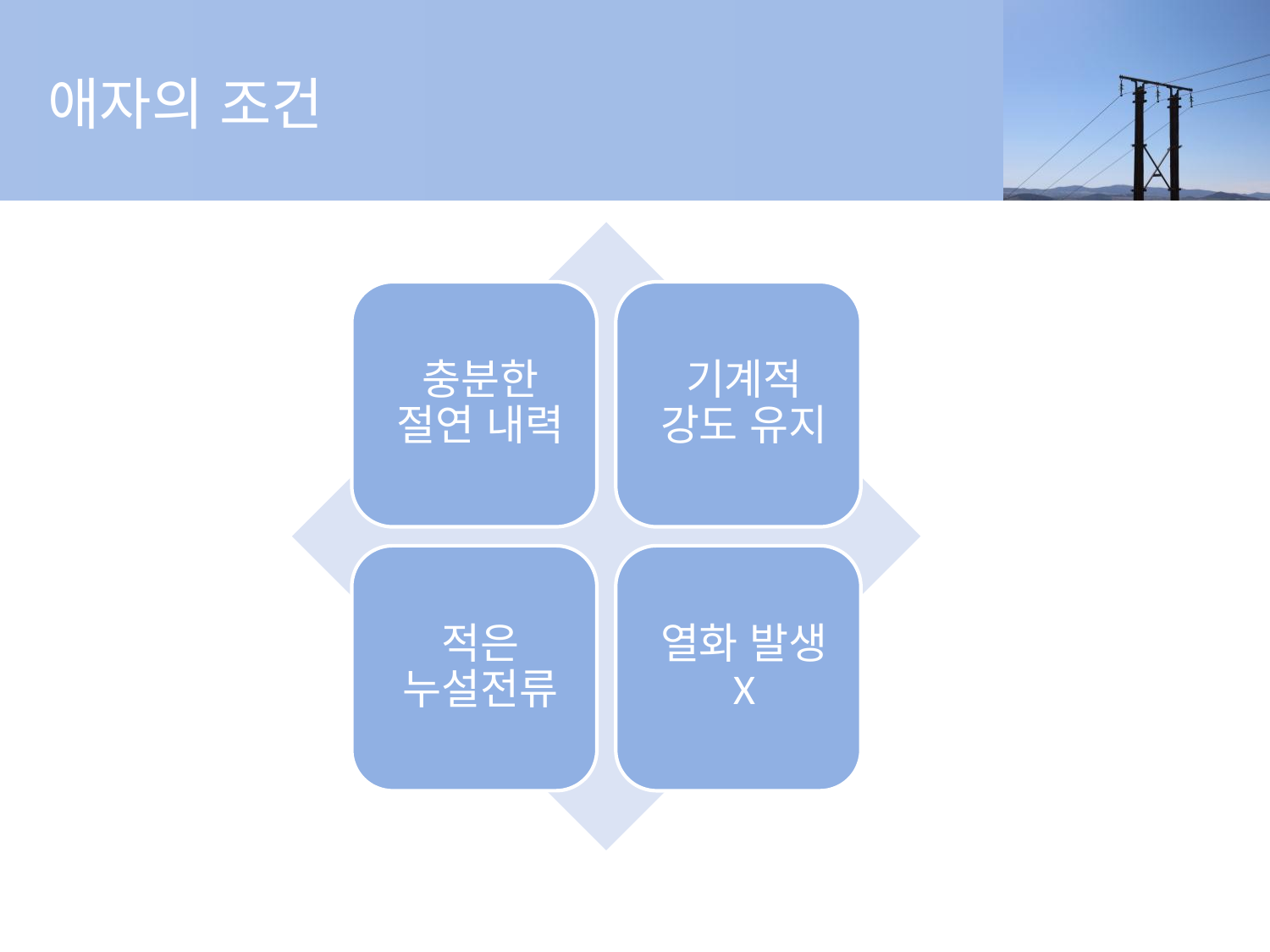

# 애자의 조건
충분한 절연 내력
기계적 강도 유지
적은 누설전류
열화 발생 X